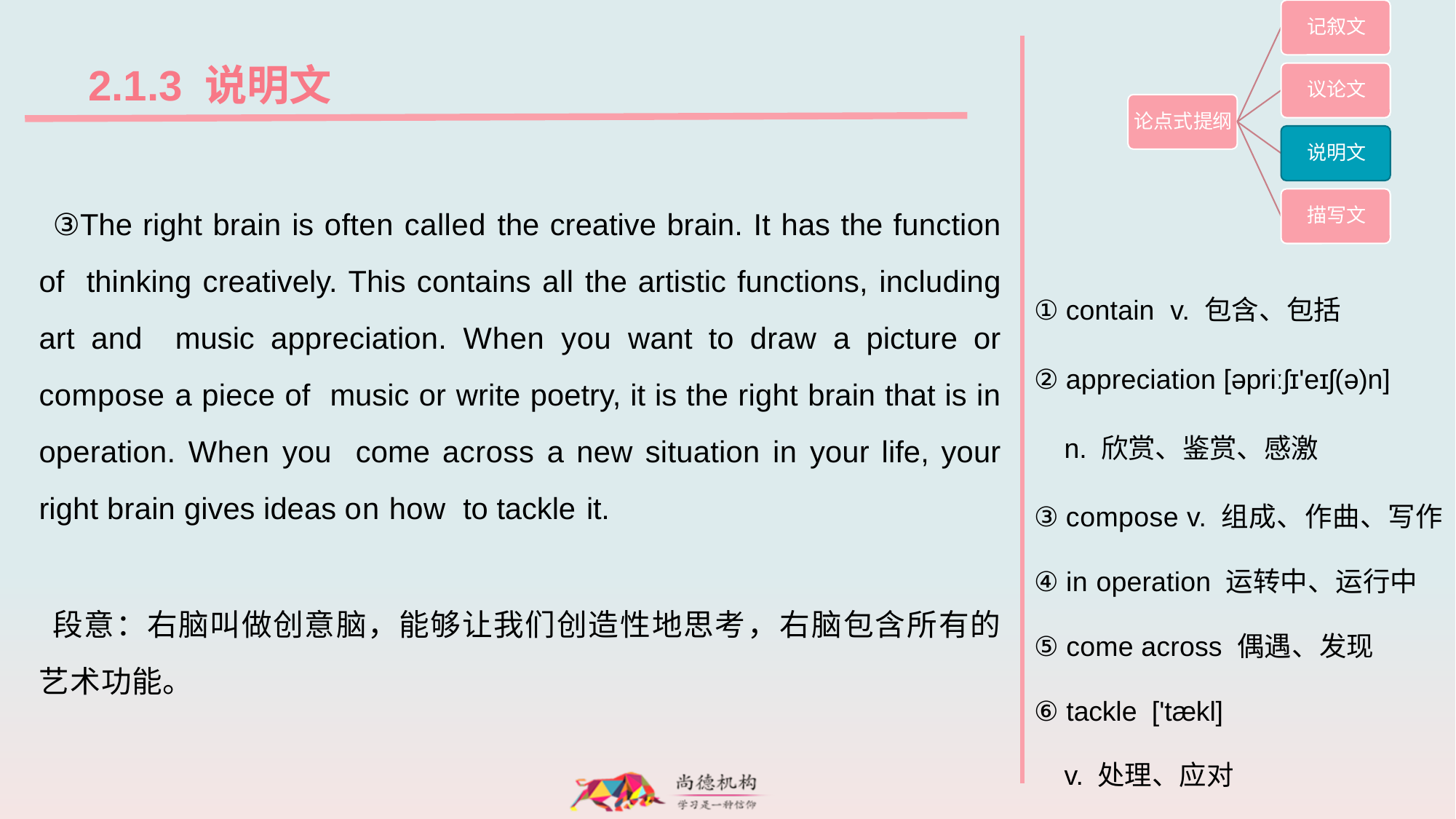

论点式提纲

记叙文

议论文

说明文

描写文
2.1.3 说明文
③The right brain is often called the creative brain. It has the function of  thinking creatively. This contains all the artistic functions, including art and  music appreciation. When you want to draw a picture or compose a piece of  music or write poetry, it is the right brain that is in operation. When you  come across a new situation in your life, your right brain gives ideas on how  to tackle it.

段意：右脑叫做创意脑，能够让我们创造性地思考，右脑包含所有的艺术功能。

① contain  v. 包含、包括
② appreciation [əpriːʃɪ'eɪʃ(ə)n]
    n. 欣赏、鉴赏、感激
③ compose v. 组成、作曲、写作
④ in operation 运转中、运行中
⑤ come across 偶遇、发现
⑥ tackle  ['tækl]
    v. 处理、应对